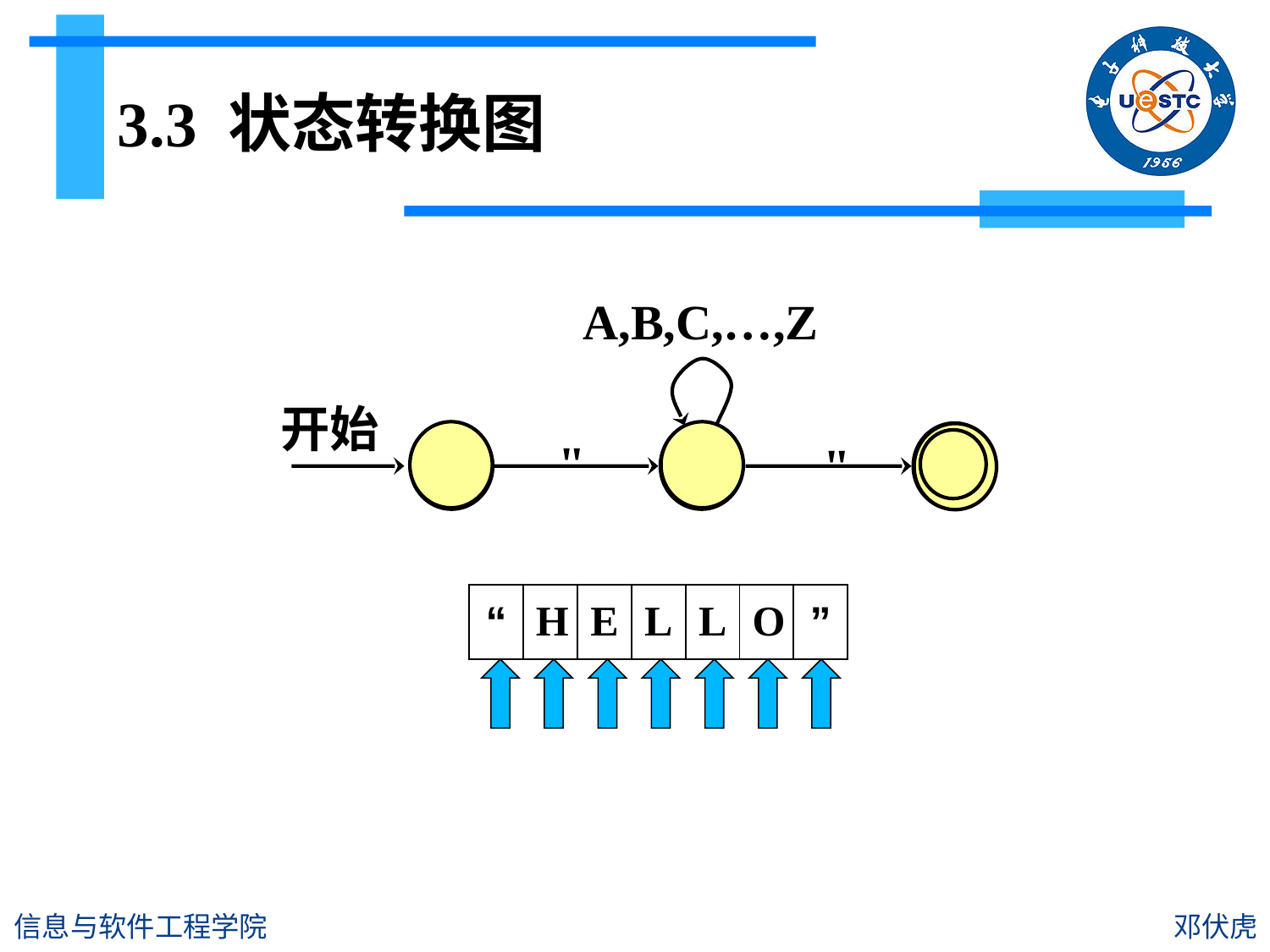

# 3.3 状态转换图
A,B,C,…,Z

开始

"

"

| “ | H | E | L | L | O | ” |
| --- | --- | --- | --- | --- | --- | --- |

21
信息与软件工程学院
邓伏虎